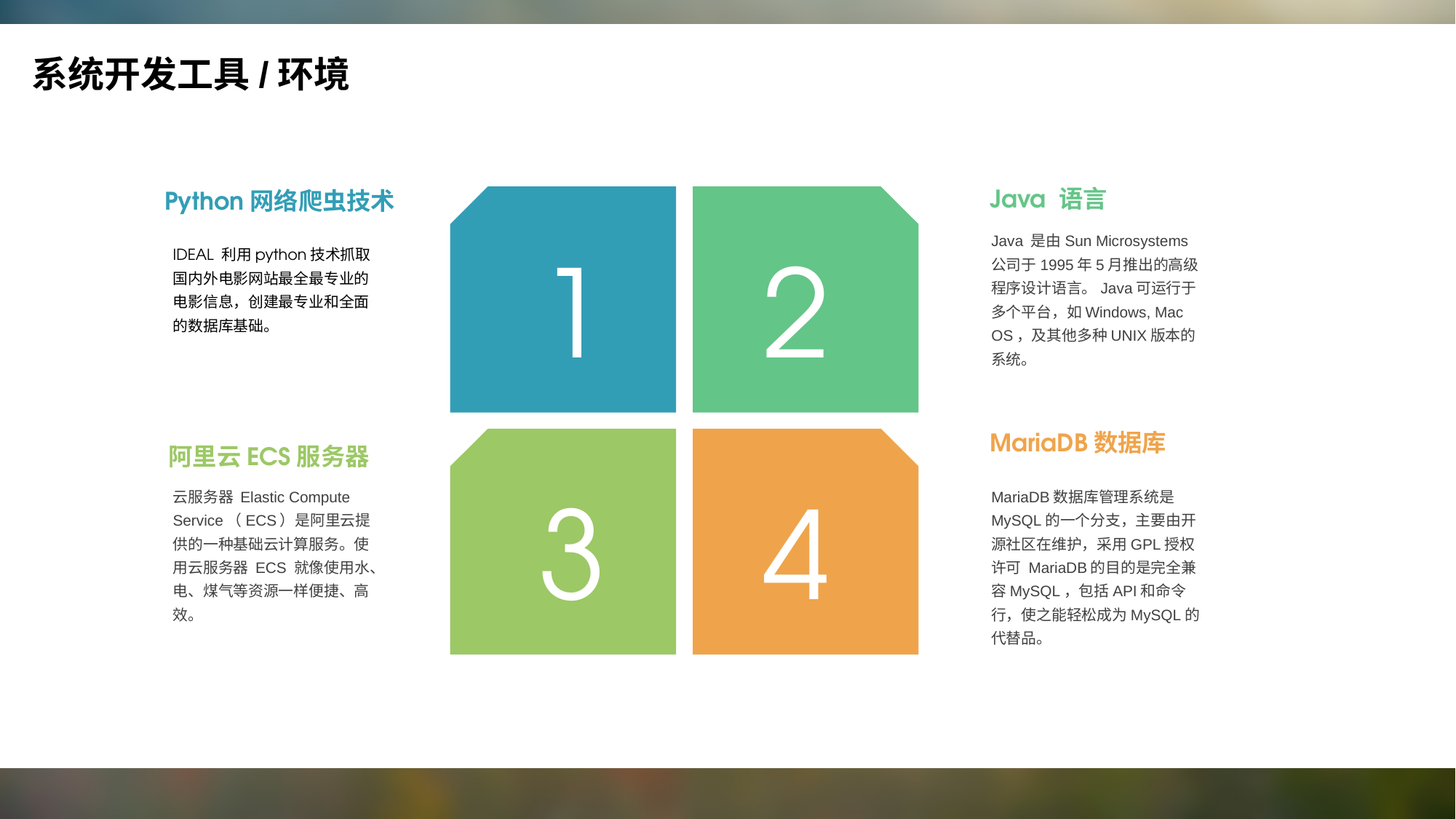

系统开发工具/环境
Java 语言
Python网络爬虫技术
1
2
Java 是由Sun Microsystems公司于1995年5月推出的高级程序设计语言。Java可运行于多个平台，如Windows, Mac OS，及其他多种UNIX版本的系统。
IDEAL 利用python技术抓取国内外电影网站最全最专业的电影信息，创建最专业和全面的数据库基础。
MariaDB数据库
阿里云ECS服务器
3
4
MariaDB数据库管理系统是MySQL的一个分支，主要由开源社区在维护，采用GPL授权许可 MariaDB的目的是完全兼容MySQL，包括API和命令行，使之能轻松成为MySQL的代替品。
云服务器 Elastic Compute Service（ECS）是阿里云提供的一种基础云计算服务。使用云服务器 ECS 就像使用水、电、煤气等资源一样便捷、高效。